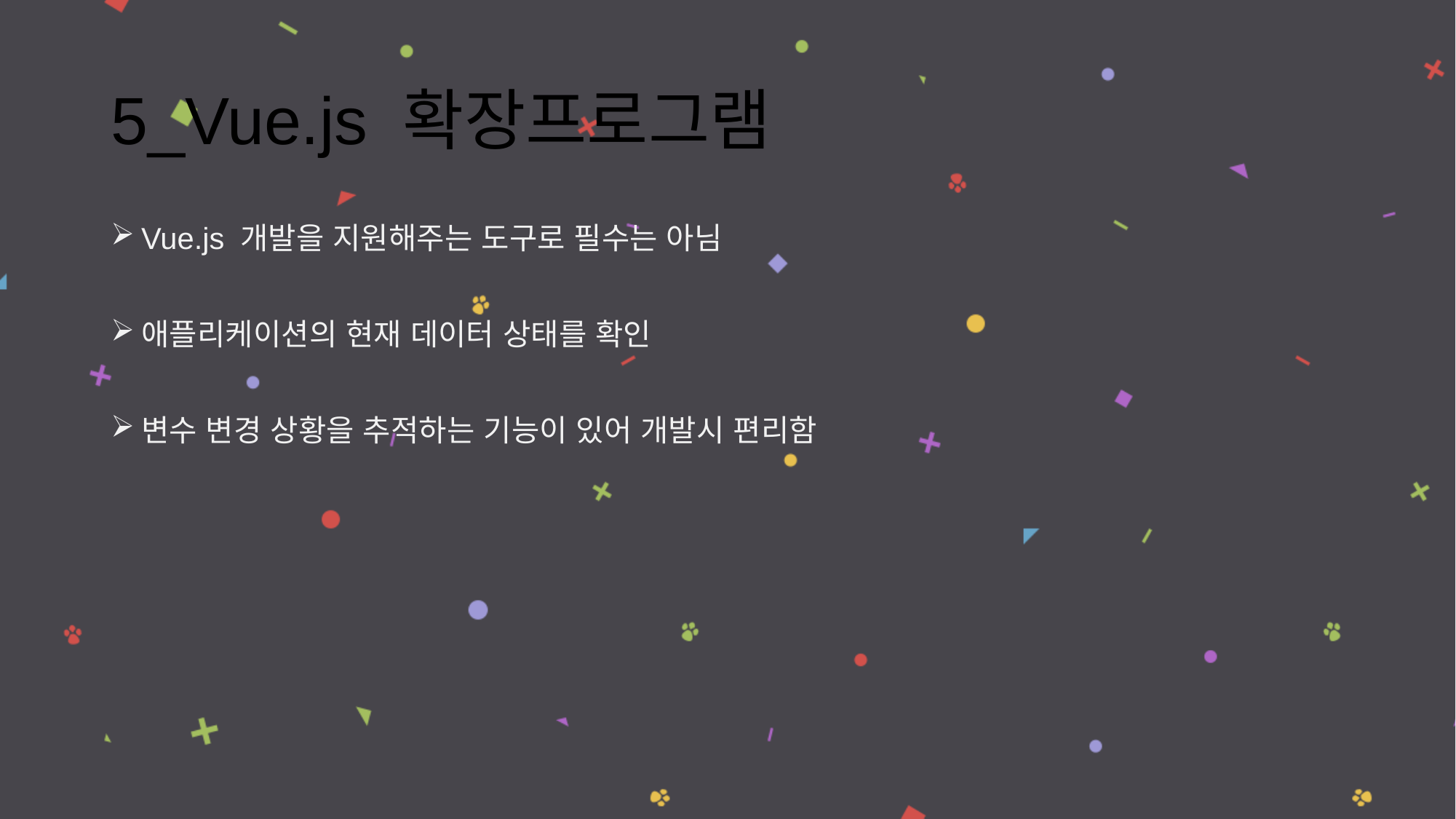

# 5_Vue.js 확장프로그램
Vue.js 개발을 지원해주는 도구로 필수는 아님

애플리케이션의 현재 데이터 상태를 확인

변수 변경 상황을 추적하는 기능이 있어 개발시 편리함